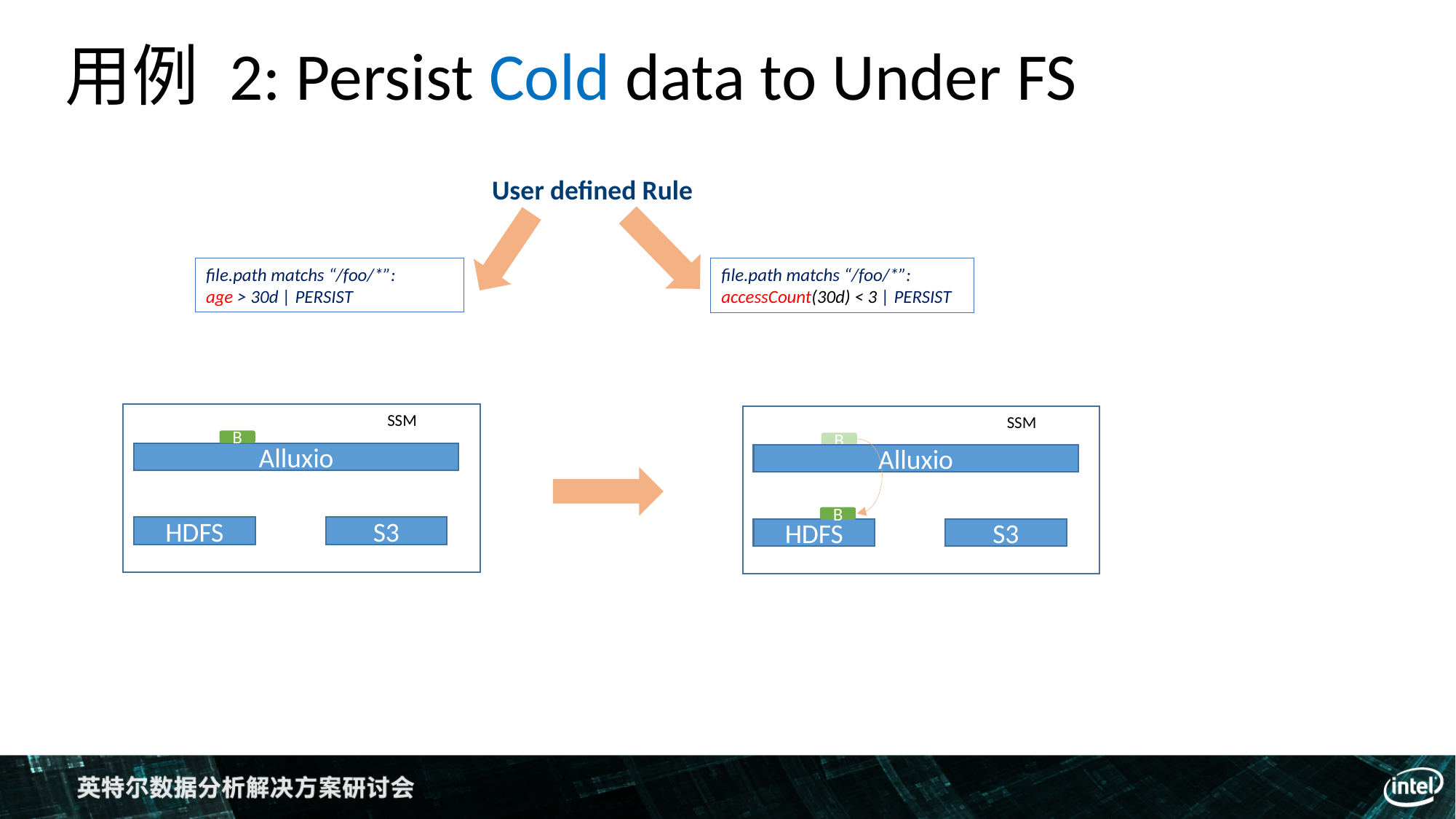

用例 2: Persist Cold data to Under FS
User defined Rule

file.path matchs “/foo/*”:
age > 30d | PERSIST
file.path matchs “/foo/*”:
accessCount(30d) < 3 | PERSIST

SSM
Alluxio
HDFS

SSM
Alluxio
HDFS
B
B

B
S3
S3